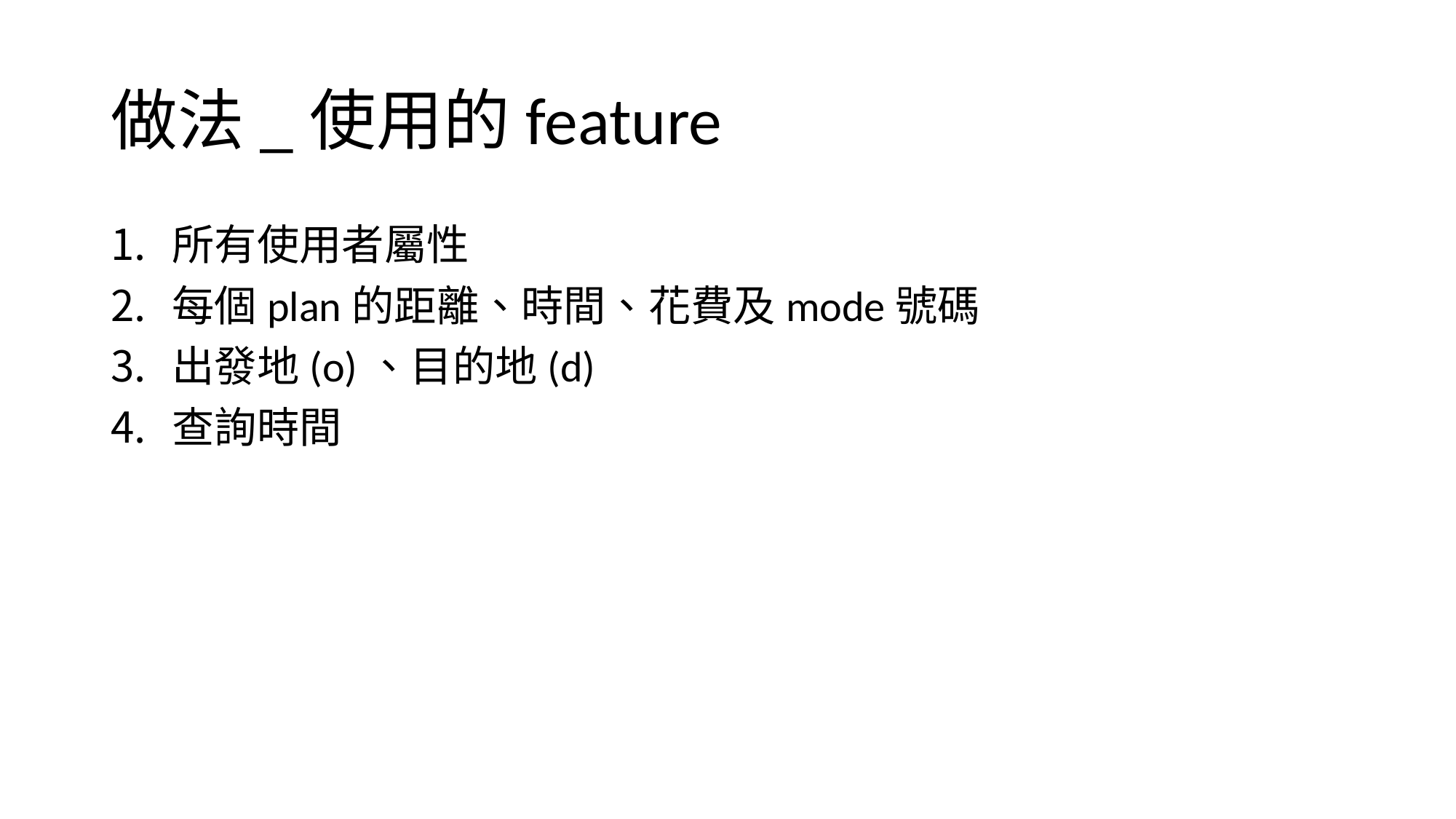

# 做法_使用的feature
所有使用者屬性
每個plan的距離、時間、花費及mode號碼
出發地(o)、目的地(d)
查詢時間